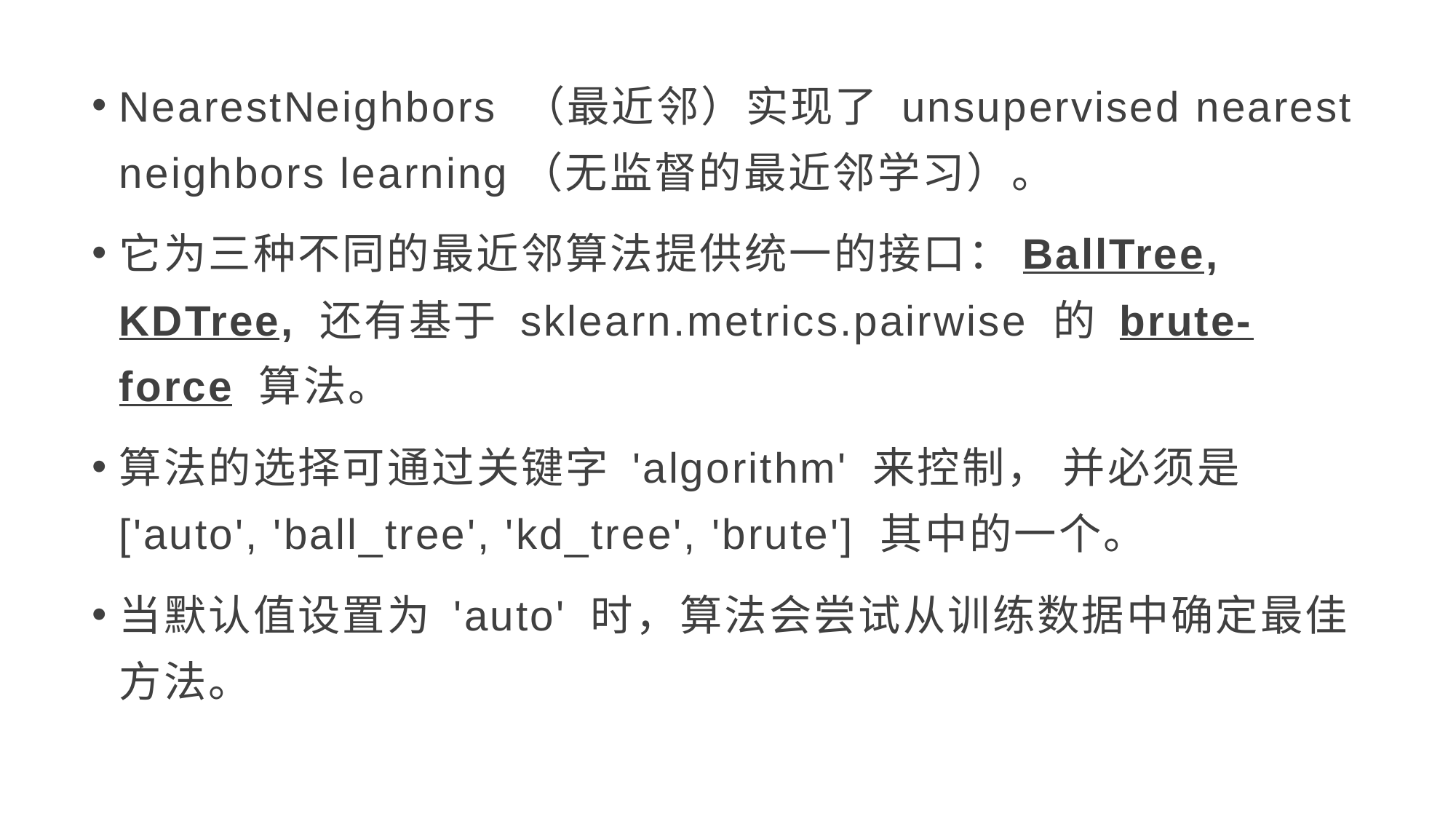

NearestNeighbors （最近邻）实现了 unsupervised nearest neighbors learning（无监督的最近邻学习）。
它为三种不同的最近邻算法提供统一的接口：BallTree, KDTree, 还有基于 sklearn.metrics.pairwise 的 brute-force 算法。
算法的选择可通过关键字 'algorithm' 来控制， 并必须是 ['auto', 'ball_tree', 'kd_tree', 'brute'] 其中的一个。
当默认值设置为 'auto' 时，算法会尝试从训练数据中确定最佳方法。